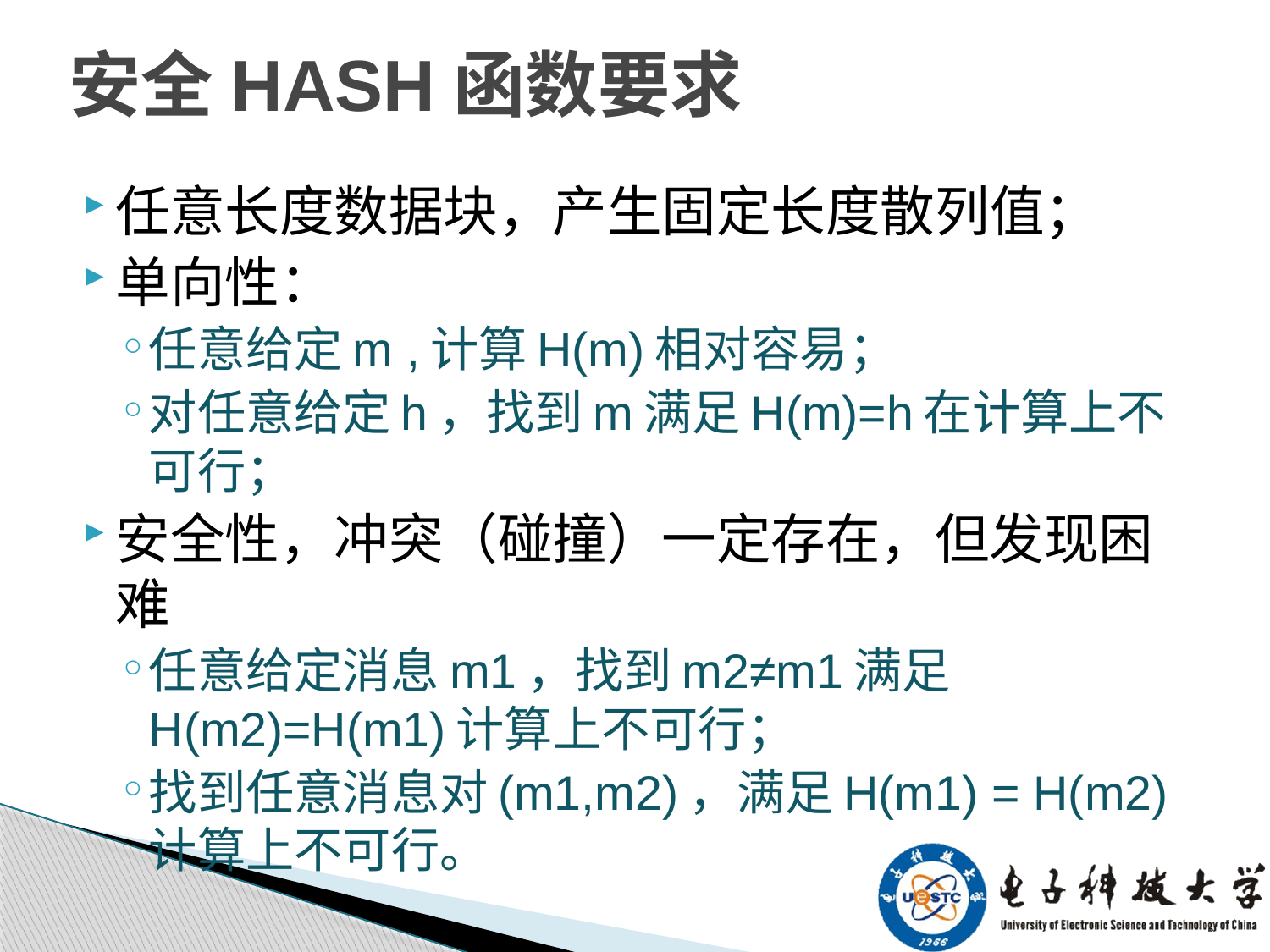

# 安全HASH函数要求
任意长度数据块，产生固定长度散列值；
单向性：
任意给定m ,计算H(m)相对容易；
对任意给定h，找到m满足H(m)=h在计算上不可行；
安全性，冲突（碰撞）一定存在，但发现困难
任意给定消息m1，找到m2≠m1满足H(m2)=H(m1)计算上不可行；
找到任意消息对(m1,m2)，满足H(m1) = H(m2)计算上不可行。